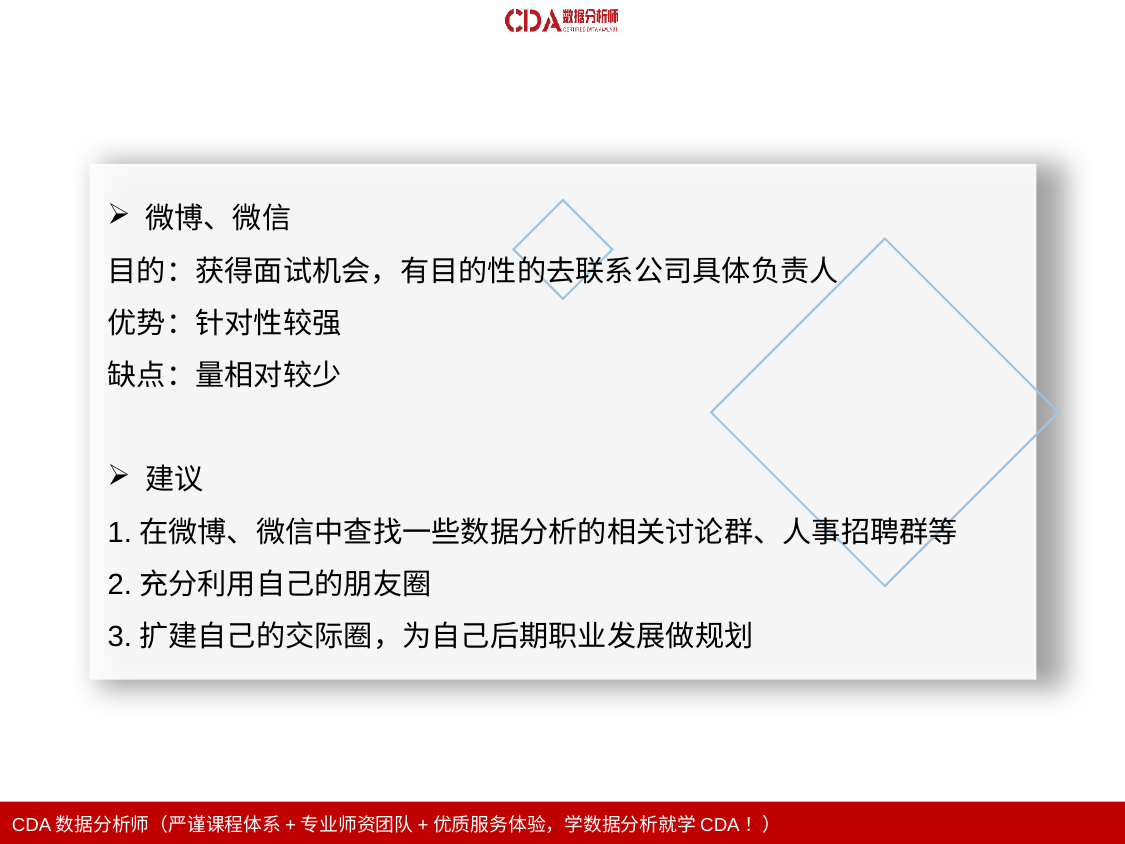

微博、微信
目的：获得面试机会，有目的性的去联系公司具体负责人
优势：针对性较强
缺点：量相对较少

建议
1.在微博、微信中查找一些数据分析的相关讨论群、人事招聘群等
2.充分利用自己的朋友圈
3.扩建自己的交际圈，为自己后期职业发展做规划

PPT模板下载：www.1ppt.com/moban/     行业PPT模板：www.1ppt.com/hangye/
节日PPT模板：www.1ppt.com/jieri/           PPT素材下载：www.1ppt.com/sucai/
PPT背景图片：www.1ppt.com/beijing/      PPT图表下载：www.1ppt.com/tubiao/
优秀PPT下载：www.1ppt.com/xiazai/        PPT教程： www.1ppt.com/powerpoint/
Word教程： www.1ppt.com/word/              Excel教程：www.1ppt.com/excel/
资料下载：www.1ppt.com/ziliao/                PPT课件下载：www.1ppt.com/kejian/
范文下载：www.1ppt.com/fanwen/             试卷下载：www.1ppt.com/shiti/
教案下载：www.1ppt.com/jiaoan/
字体下载：www.1ppt.com/ziti/